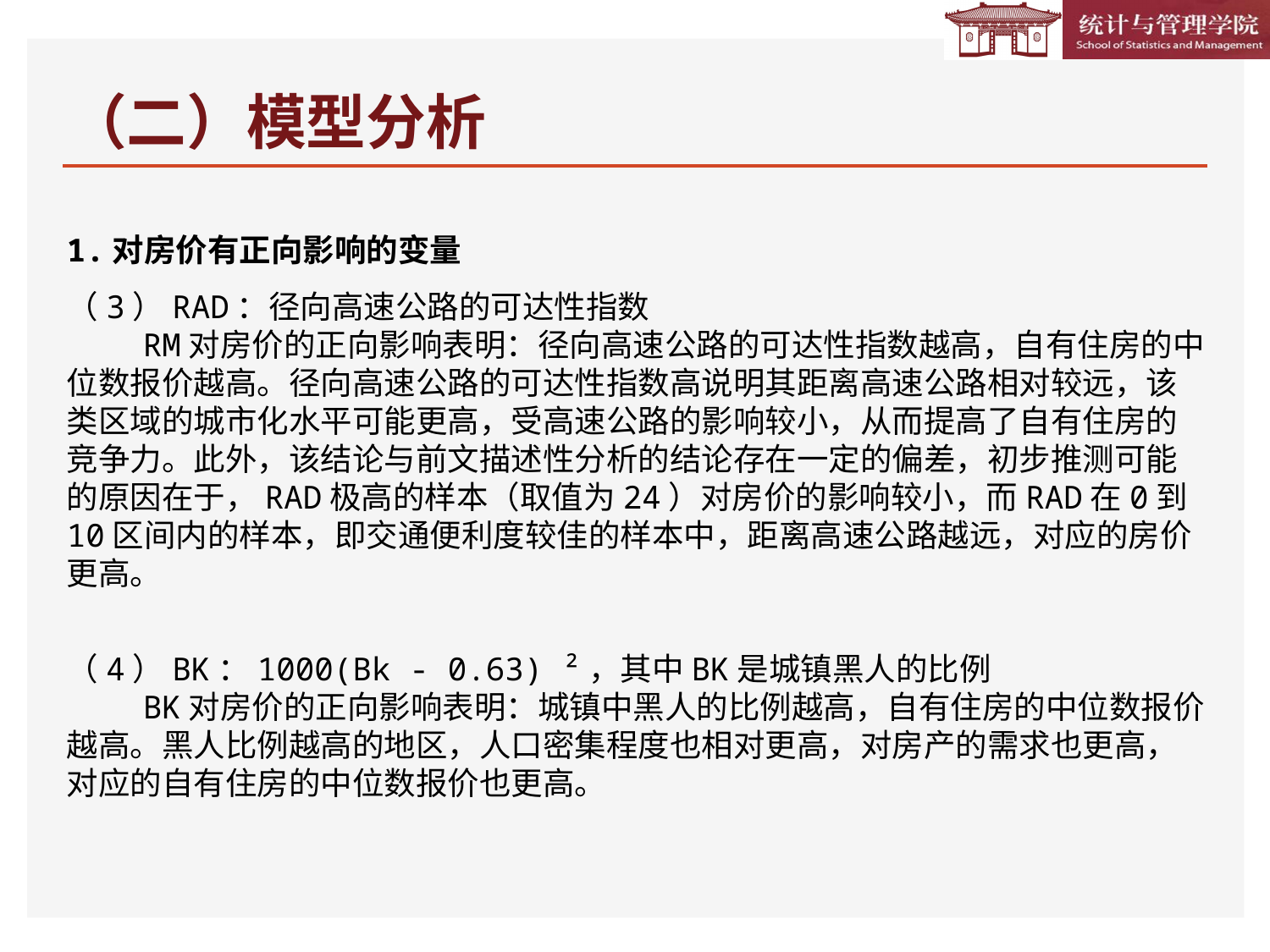

# （二）模型分析
1.对房价有正向影响的变量
（3）RAD：径向高速公路的可达性指数
    RM对房价的正向影响表明：径向高速公路的可达性指数越高，自有住房的中位数报价越高。径向高速公路的可达性指数高说明其距离高速公路相对较远，该类区域的城市化水平可能更高，受高速公路的影响较小，从而提高了自有住房的竞争力。此外，该结论与前文描述性分析的结论存在一定的偏差，初步推测可能的原因在于，RAD极高的样本（取值为24）对房价的影响较小，而RAD在0到10区间内的样本，即交通便利度较佳的样本中，距离高速公路越远，对应的房价更高。

（4）BK：1000(Bk - 0.63) ²，其中BK是城镇黑人的比例
    BK对房价的正向影响表明：城镇中黑人的比例越高，自有住房的中位数报价越高。黑人比例越高的地区，人口密集程度也相对更高，对房产的需求也更高，对应的自有住房的中位数报价也更高。